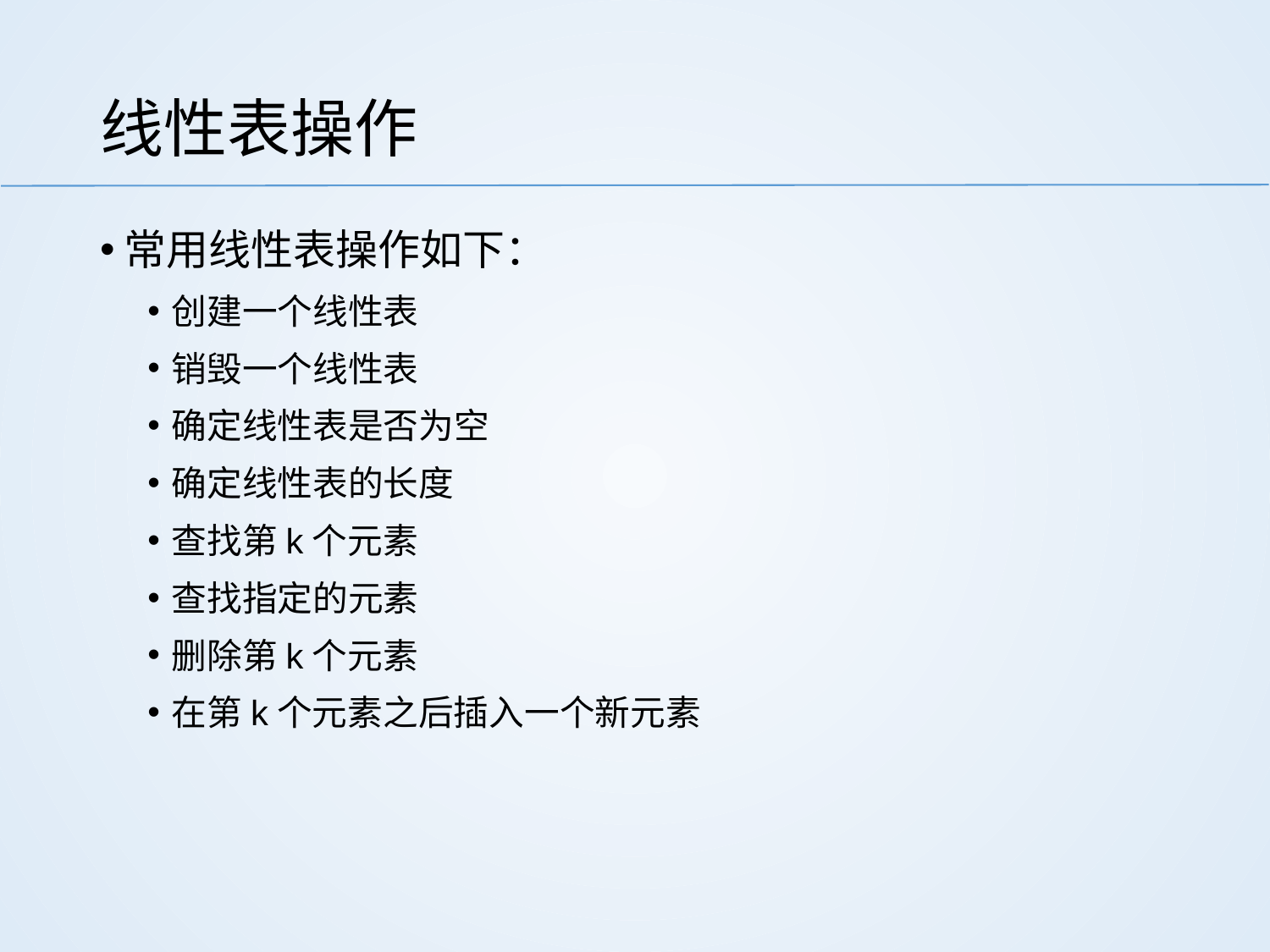

# 线性表操作
常用线性表操作如下：
创建一个线性表
销毁一个线性表
确定线性表是否为空
确定线性表的长度
查找第k个元素
查找指定的元素
删除第k个元素
在第k个元素之后插入一个新元素
9